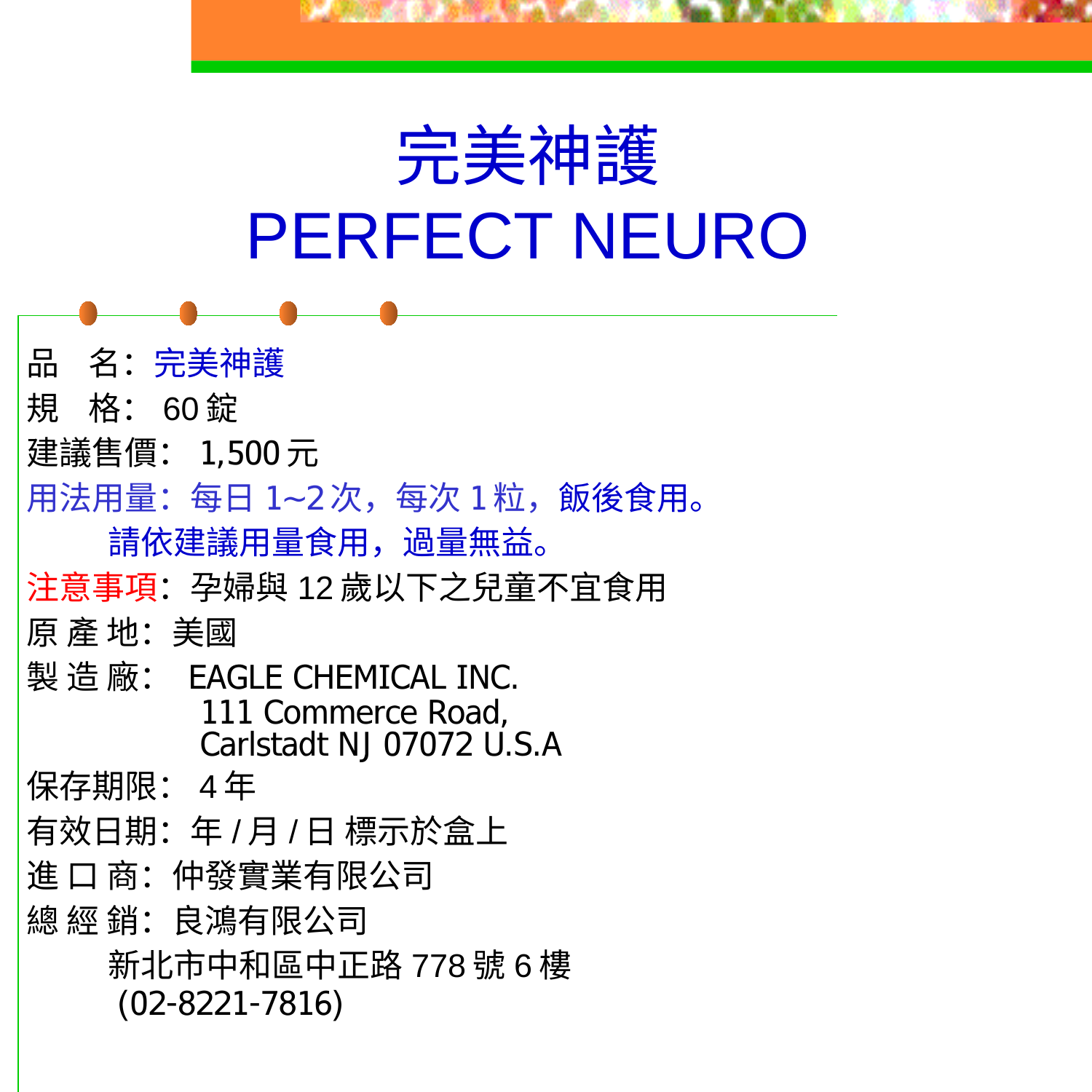

完美神護
PERFECT NEURO
品    名：完美神護
規    格：60錠
建議售價：1,500元
用法用量：每日1~2次，每次1粒，飯後食用。
          請依建議用量食用，過量無益。
注意事項：孕婦與12歲以下之兒童不宜食用
原 產 地：美國
製 造 廠： EAGLE CHEMICAL INC.
                 111 Commerce Road,
                 Carlstadt NJ 07072 U.S.A
保存期限：4年
有效日期：年/月/日 標示於盒上
進 口 商：仲發實業有限公司
總 經 銷：良鴻有限公司
          新北市中和區中正路778號6樓
          (02-8221-7816)
3